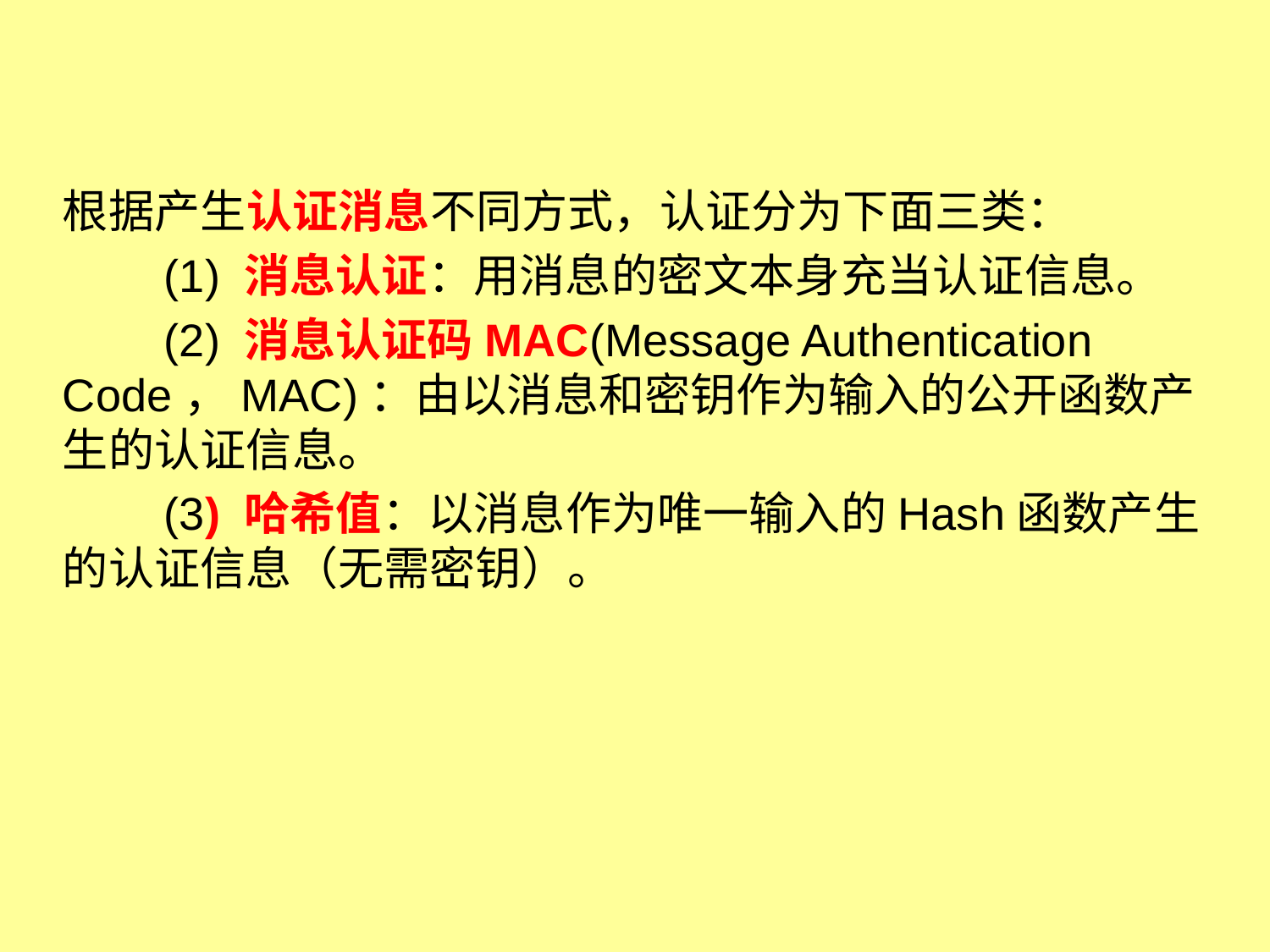

根据产生认证消息不同方式，认证分为下面三类：
    (1) 消息认证：用消息的密文本身充当认证信息。
    (2) 消息认证码MAC(Message Authentication Code，MAC)：由以消息和密钥作为输入的公开函数产生的认证信息。
    (3) 哈希值：以消息作为唯一输入的Hash函数产生的认证信息（无需密钥）。